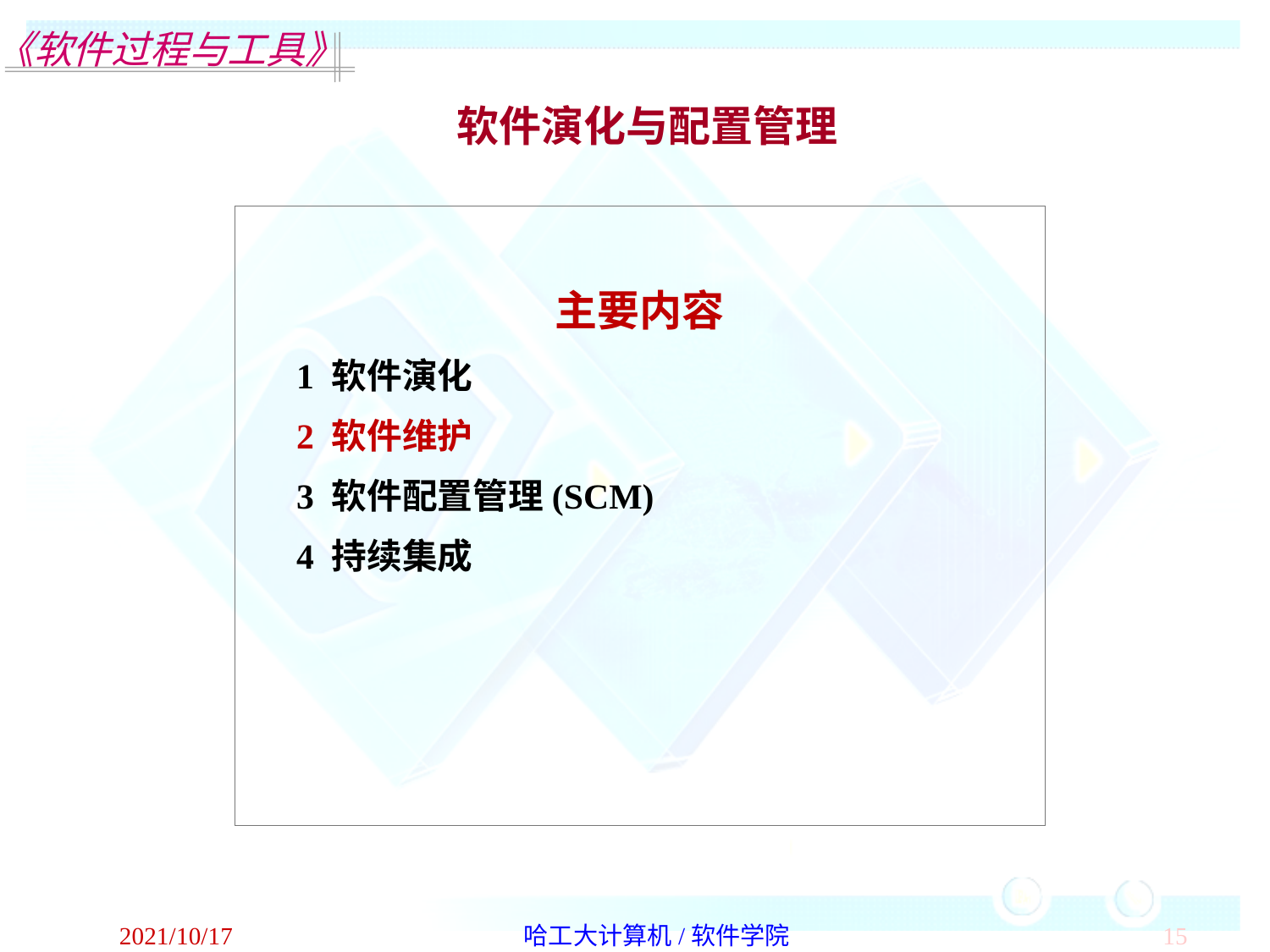

软件演化与配置管理

主要内容
1 软件演化
2 软件维护
3 软件配置管理(SCM)
4 持续集成